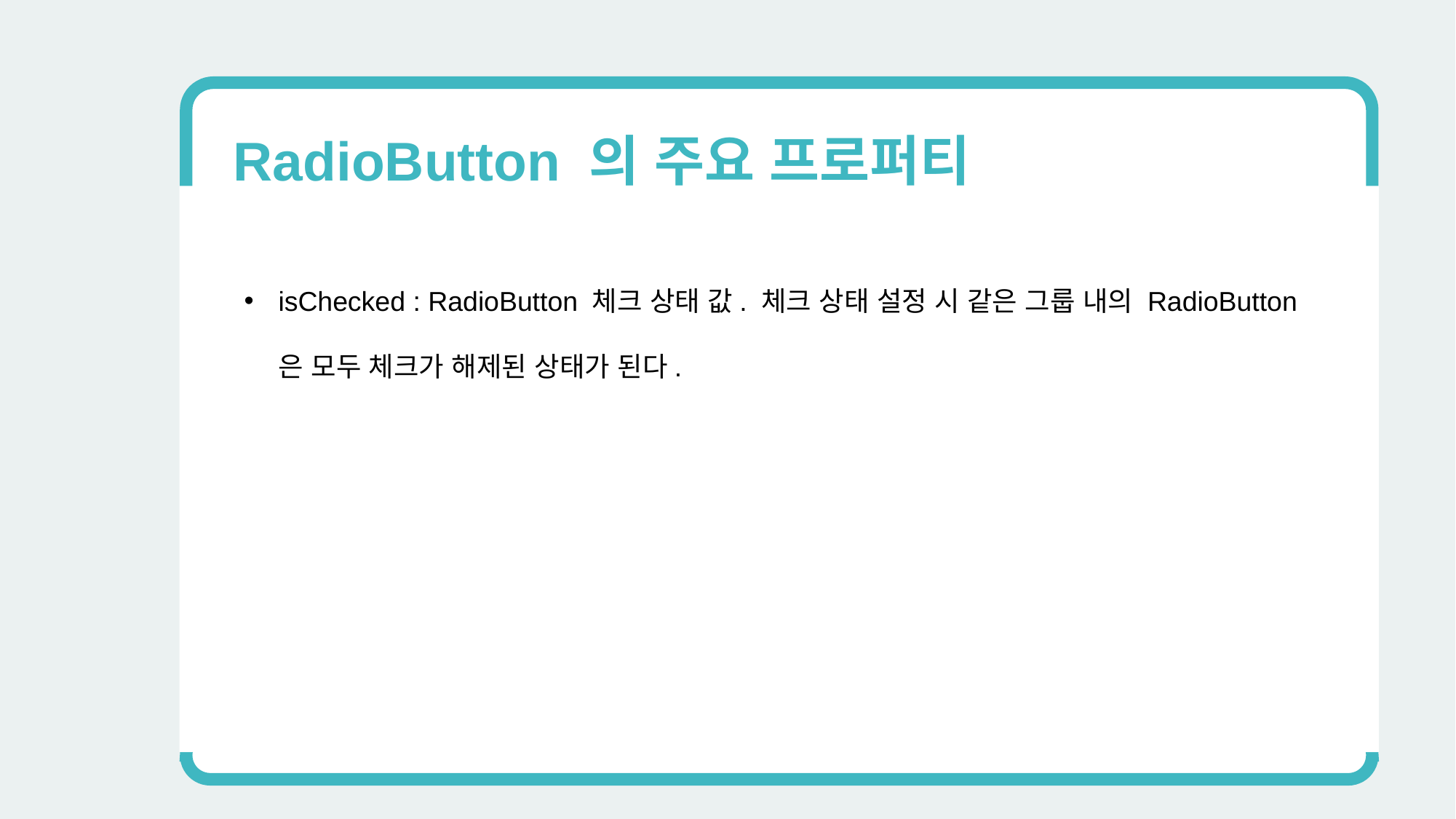

RadioButton 의 주요 프로퍼티

isChecked : RadioButton 체크 상태 값. 체크 상태 설정 시 같은 그룹 내의 RadioButton은 모두 체크가 해제된 상태가 된다.